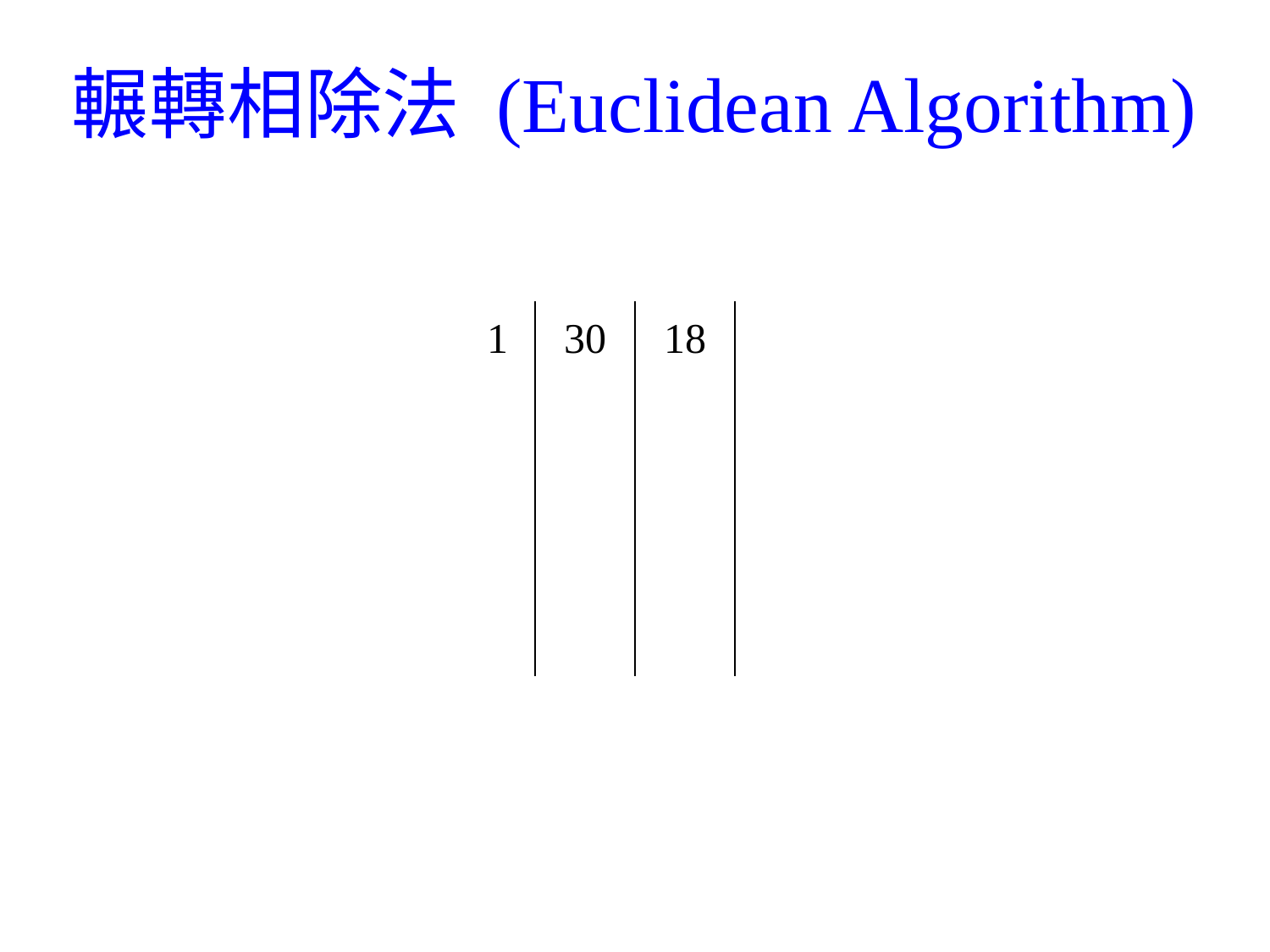

# 輾轉相除法 (Euclidean Algorithm)
| 1 | 30 | 18 |  |
| --- | --- | --- | --- |
|  |  |  |  |
|  |  |  |  |
|  |  |  |  |
|  |  |  |  |